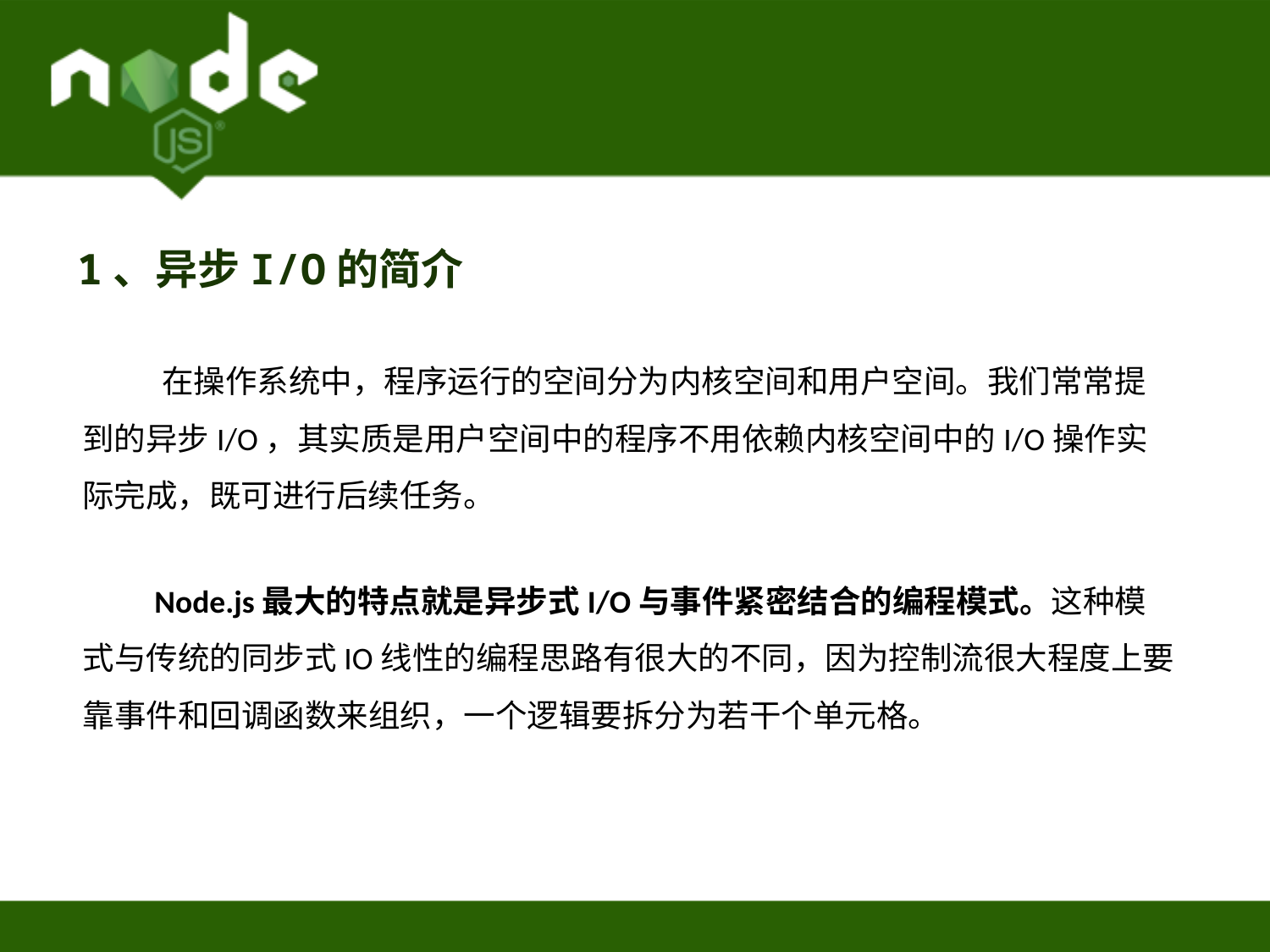

1、异步I/O的简介
          在操作系统中，程序运行的空间分为内核空间和用户空间。我们常常提到的异步I/O，其实质是用户空间中的程序不用依赖内核空间中的I/O操作实际完成，既可进行后续任务。
          Node.js最大的特点就是异步式I/O与事件紧密结合的编程模式。这种模式与传统的同步式IO线性的编程思路有很大的不同，因为控制流很大程度上要靠事件和回调函数来组织，一个逻辑要拆分为若干个单元格。